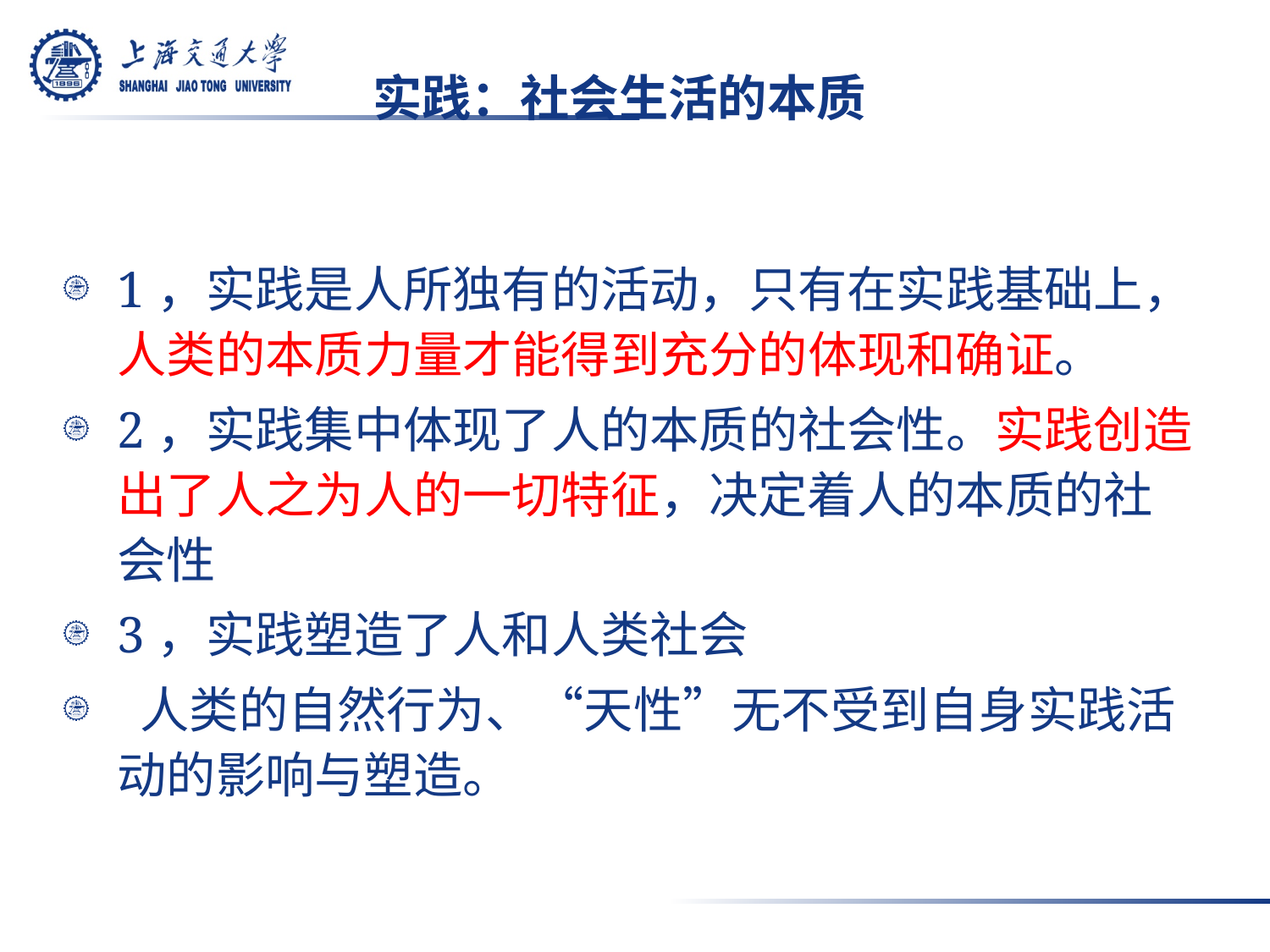

# 实践：社会生活的本质
1，实践是人所独有的活动，只有在实践基础上，人类的本质力量才能得到充分的体现和确证。
2，实践集中体现了人的本质的社会性。实践创造出了人之为人的一切特征，决定着人的本质的社会性
3，实践塑造了人和人类社会
 人类的自然行为、“天性”无不受到自身实践活动的影响与塑造。